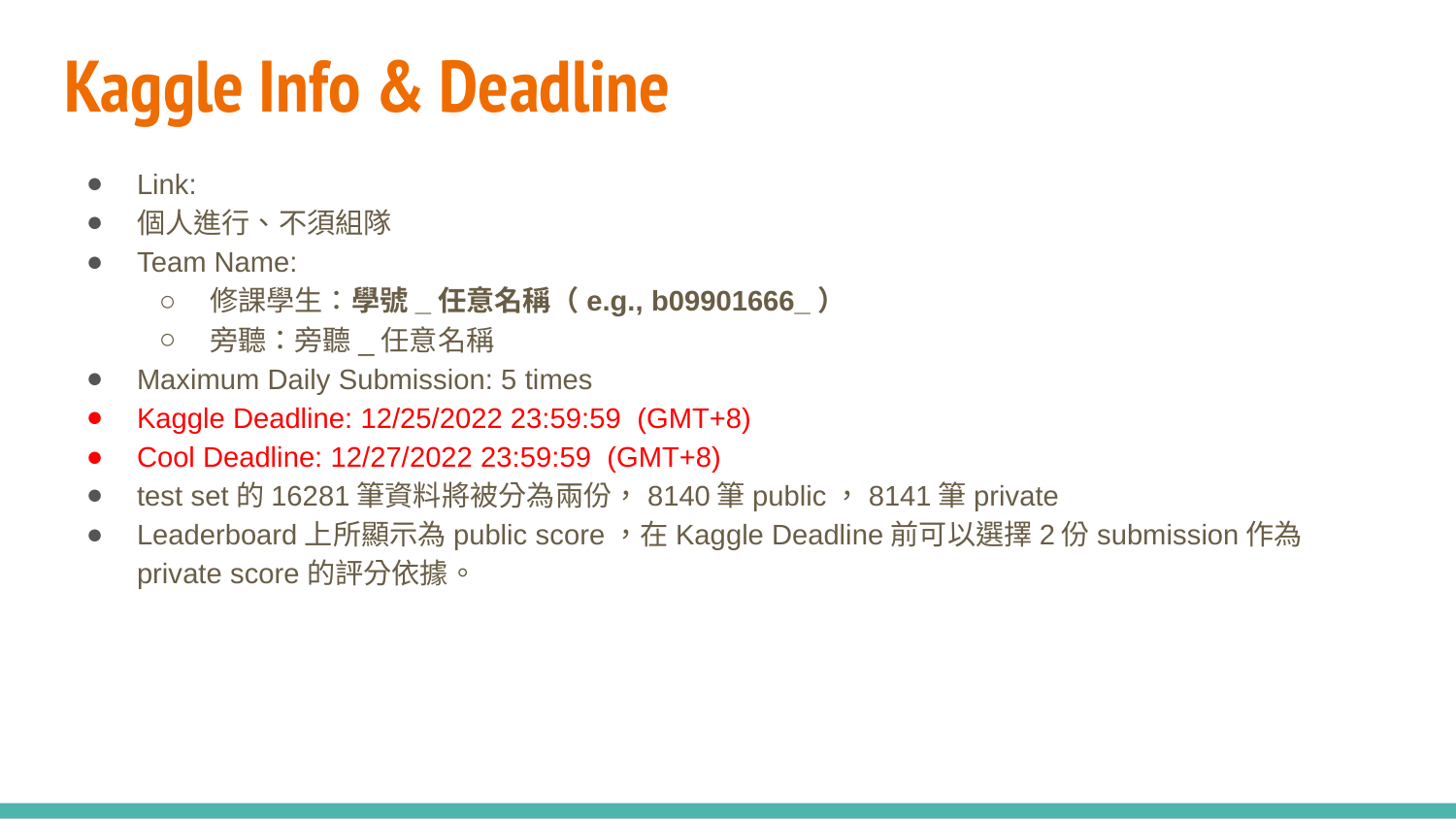

# Kaggle Info & Deadline
Link:
個人進行、不須組隊
Team Name:
修課學生：學號_任意名稱（e.g., b09901666_）
旁聽：旁聽_任意名稱
Maximum Daily Submission: 5 times
Kaggle Deadline: 12/25/2022 23:59:59  (GMT+8)
Cool Deadline: 12/27/2022 23:59:59  (GMT+8)
test set的16281筆資料將被分為兩份，8140筆public，8141筆private
Leaderboard上所顯示為public score，在Kaggle Deadline前可以選擇2份submission作為private score的評分依據。